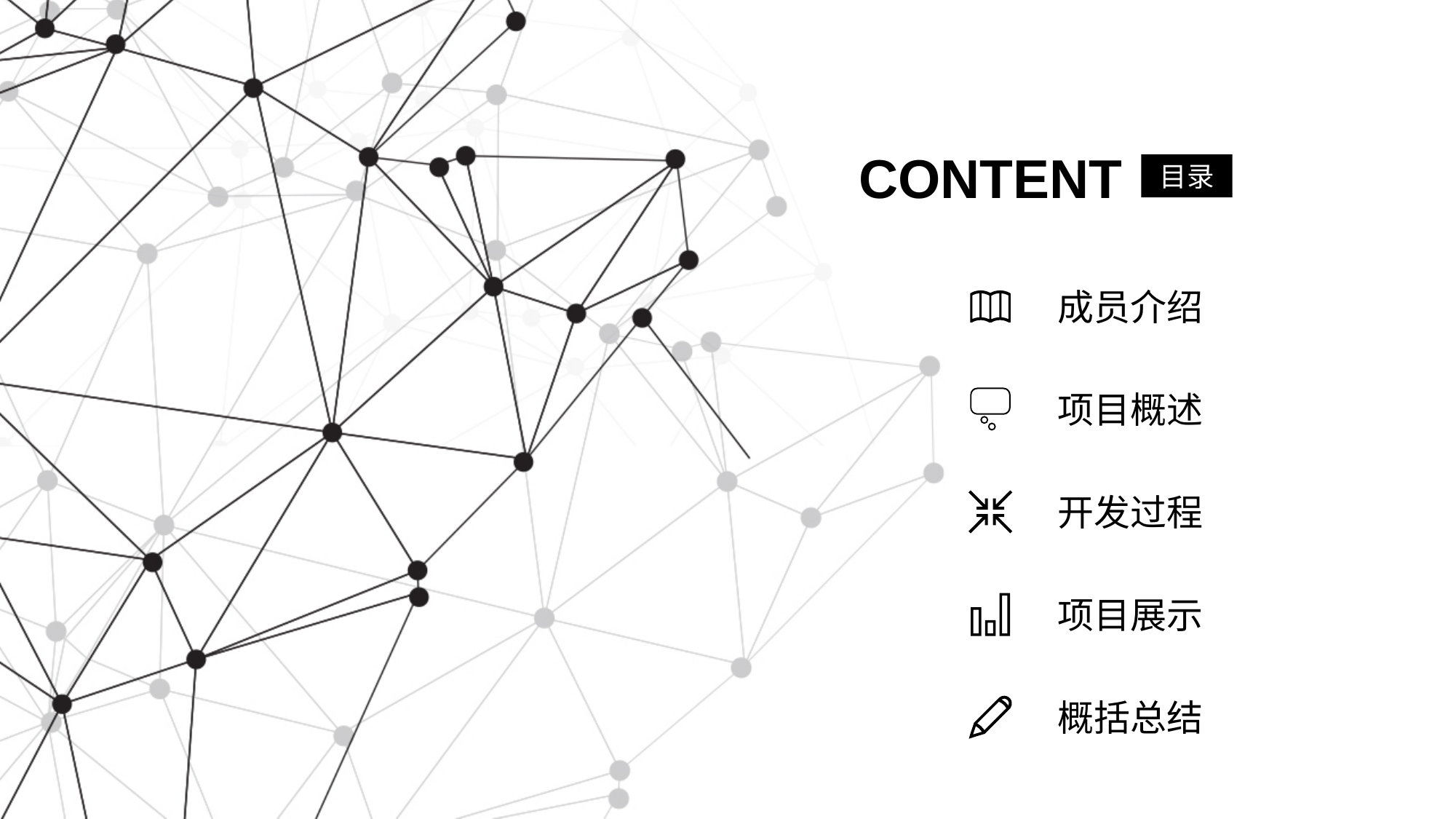

CONTENT
目录
成员介绍

项目概述

开发过程

项目展示

概括总结